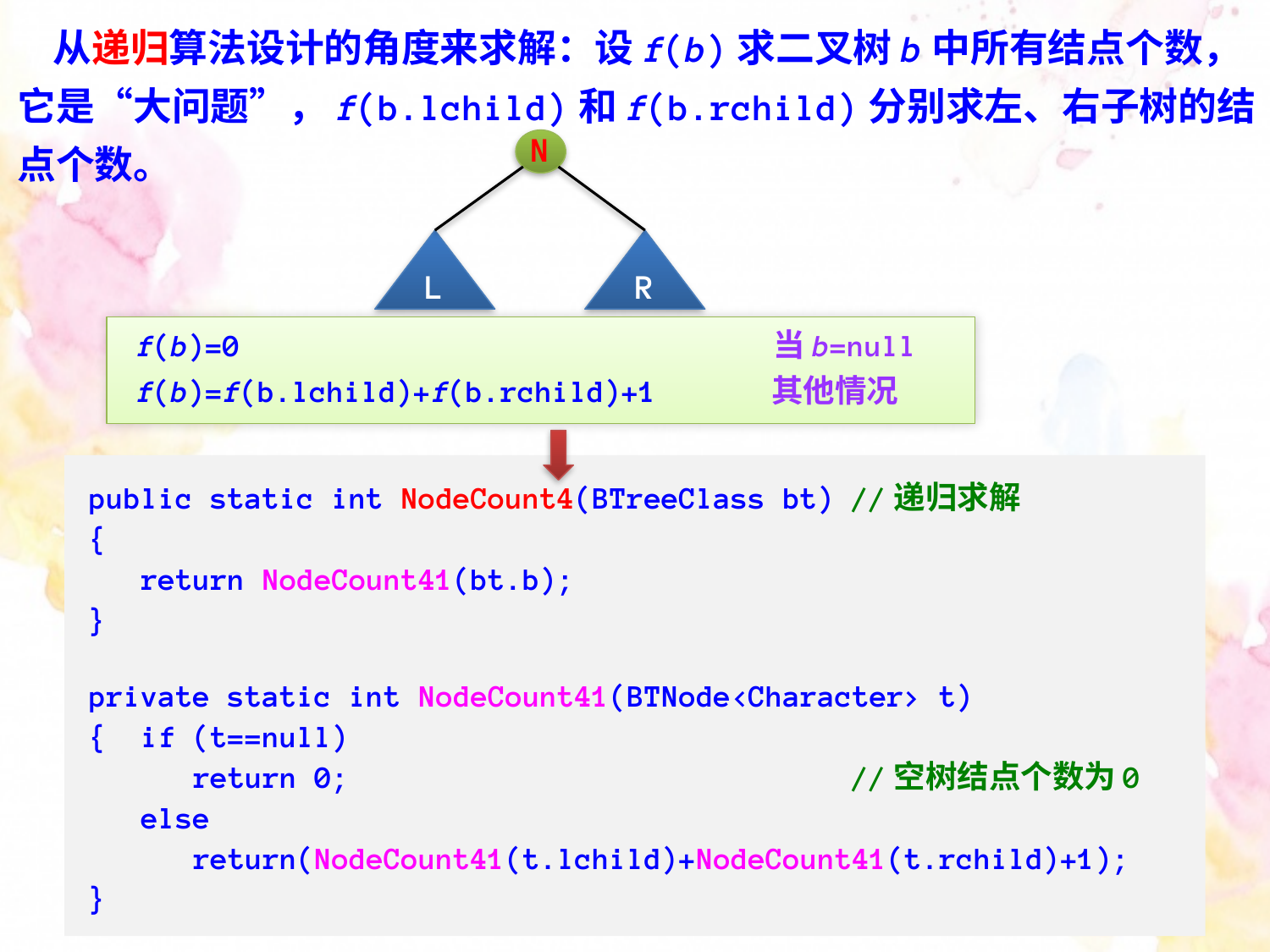

从递归算法设计的角度来求解：设f(b)求二叉树b中所有结点个数，它是“大问题”，f(b.lchild)和f(b.rchild)分别求左、右子树的结点个数。
N
L
R
f(b)=0				       当b=null
f(b)=f(b.lchild)+f(b.rchild)+1	其他情况

public static int NodeCount4(BTreeClass bt)	//递归求解
{
   return NodeCount41(bt.b);
}
private static int NodeCount41(BTNode<Character> t)
{  if (t==null)
      return 0;				//空树结点个数为0
   else
      return(NodeCount41(t.lchild)+NodeCount41(t.rchild)+1);
}